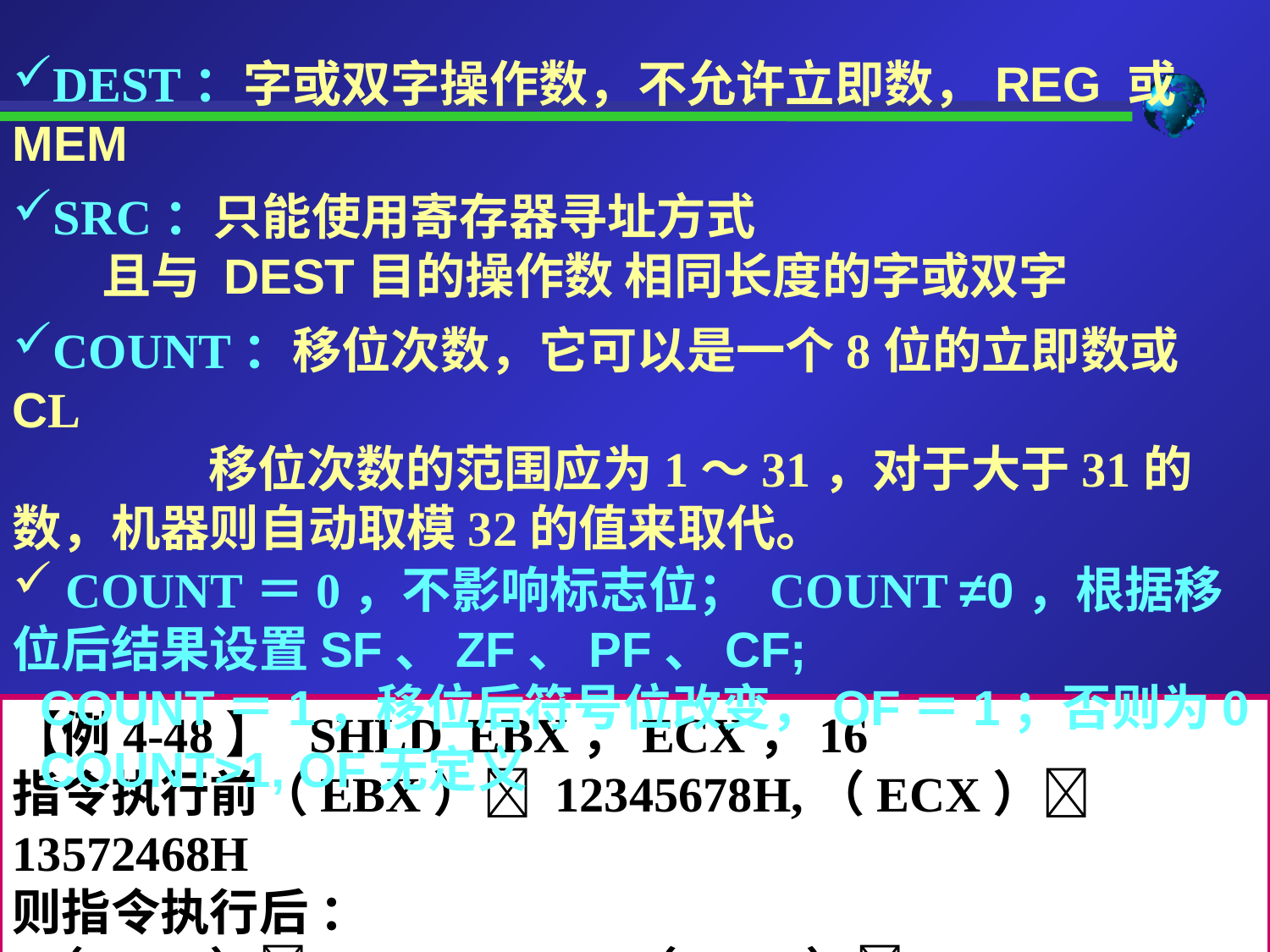

DEST：字或双字操作数，不允许立即数，REG 或 MEM
SRC：只能使用寄存器寻址方式
        且与 DEST目的操作数 相同长度的字或双字
COUNT：移位次数，它可以是一个8位的立即数或 CL
               移位次数的范围应为1～31，对于大于31的数，机器则自动取模32的值来取代。
 COUNT＝0，不影响标志位； COUNT ≠0，根据移位后结果设置SF、ZF、PF、CF;
  COUNT＝1，移位后符号位改变，OF＝1；否则为0
  COUNT>1, OF无定义
【例4-48】  SHLD  EBX，ECX，16
指令执行前（EBX）= 12345678H,（ECX）= 13572468H
则指令执行后 ：
 （EBX）= 56781357H，（ECX）= 13572468H， CF = 0
69